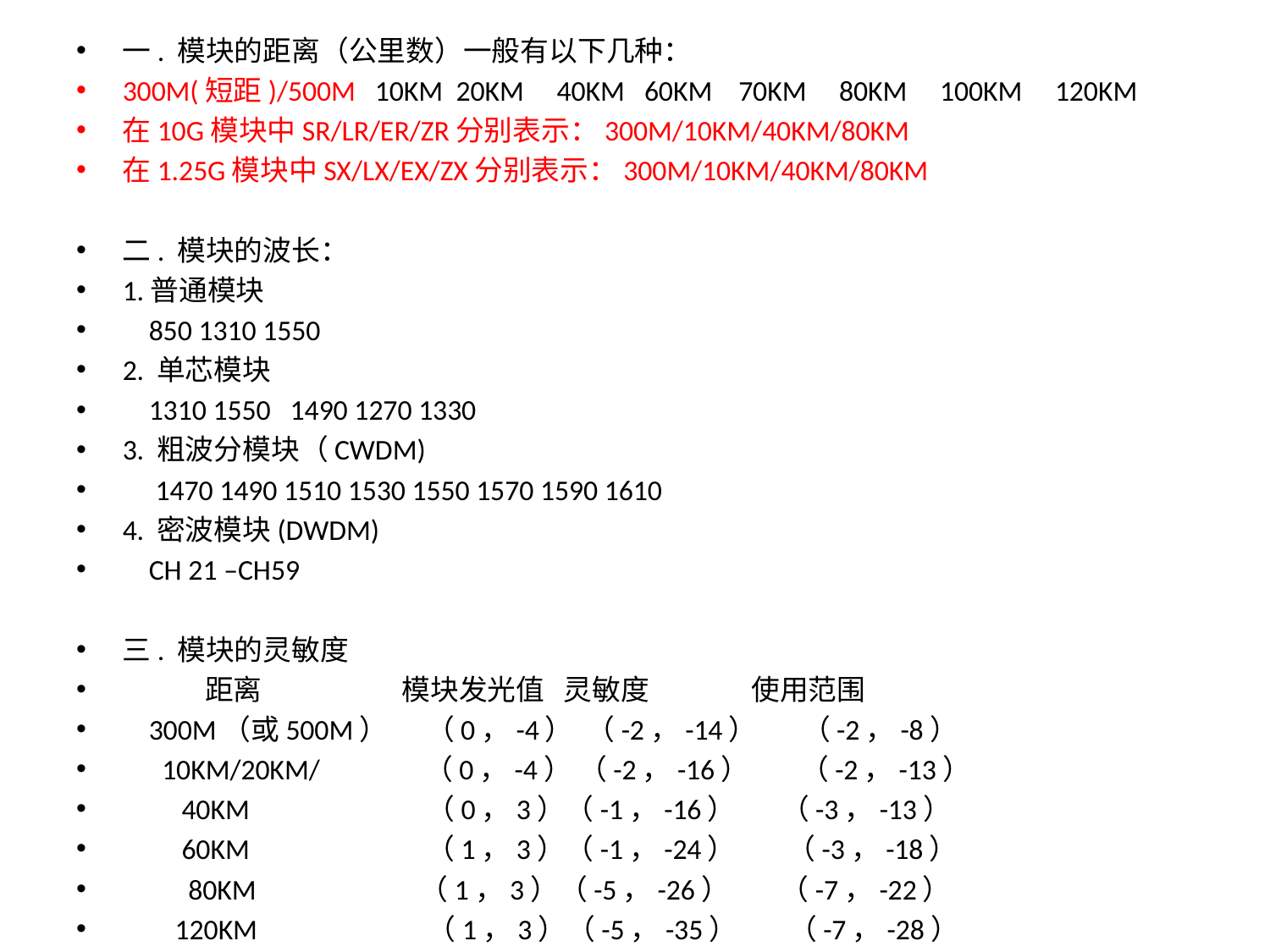

一. 模块的距离（公里数）一般有以下几种：
300M(短距)/500M   10KM  20KM     40KM   60KM    70KM     80KM     100KM     120KM
在10G模块中SR/LR/ER/ZR分别表示：300M/10KM/40KM/80KM
在1.25G模块中SX/LX/EX/ZX分别表示：300M/10KM/40KM/80KM

二. 模块的波长：
1.普通模块
    850 1310 1550
2. 单芯模块
    1310 1550   1490 1270 1330
3. 粗波分模块（CWDM)
     1470 1490 1510 1530 1550 1570 1590 1610
4. 密波模块(DWDM)
    CH 21 –CH59

三. 模块的灵敏度
            距离                      模块发光值   灵敏度                使用范围
    300M（或500M）      （0，-4）  （-2，-14）       （-2，-8）
      10KM/20KM/               （0，-4） （-2，-16）        （-2，-13）
         40KM                          （0，3）（-1，-16）       （-3，-13）
         60KM                          （1，3）（-1，-24）        （-3，-18）
          80KM                        （1，3）（-5，-26）        （-7，-22）
        120KM                         （1，3）（-5，-35）        （-7，-28）